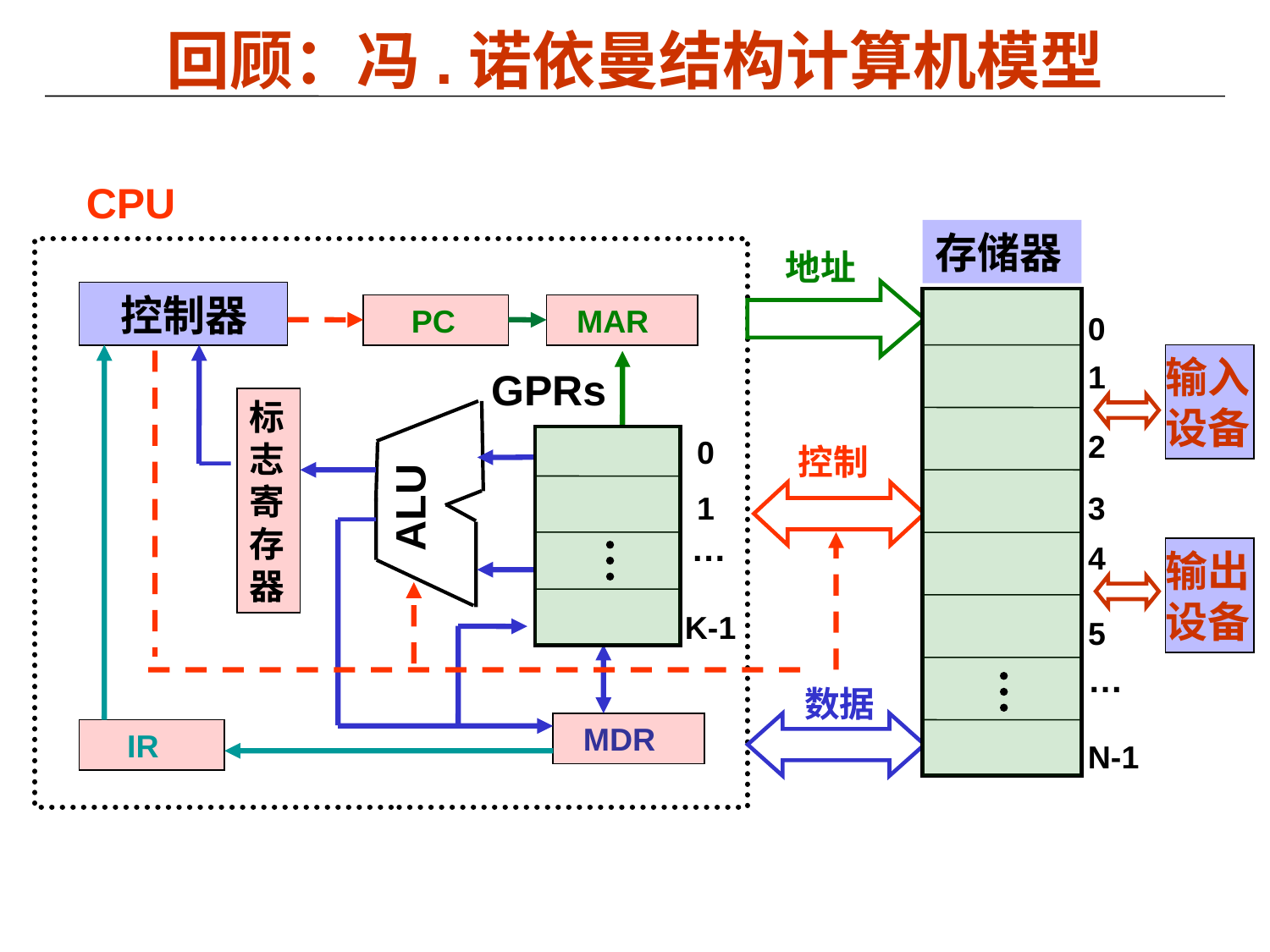

# 回顾：冯.诺依曼结构计算机模型
CPU

存储器
地址

控制

数据

  控制器

    PC
  MAR
0

输入
设备

1
GPRs
标
志
寄
存
器

ALU
2

0

1
3

…

4
输出
设备

K-1
5

…

  MDR
    IR
N-1